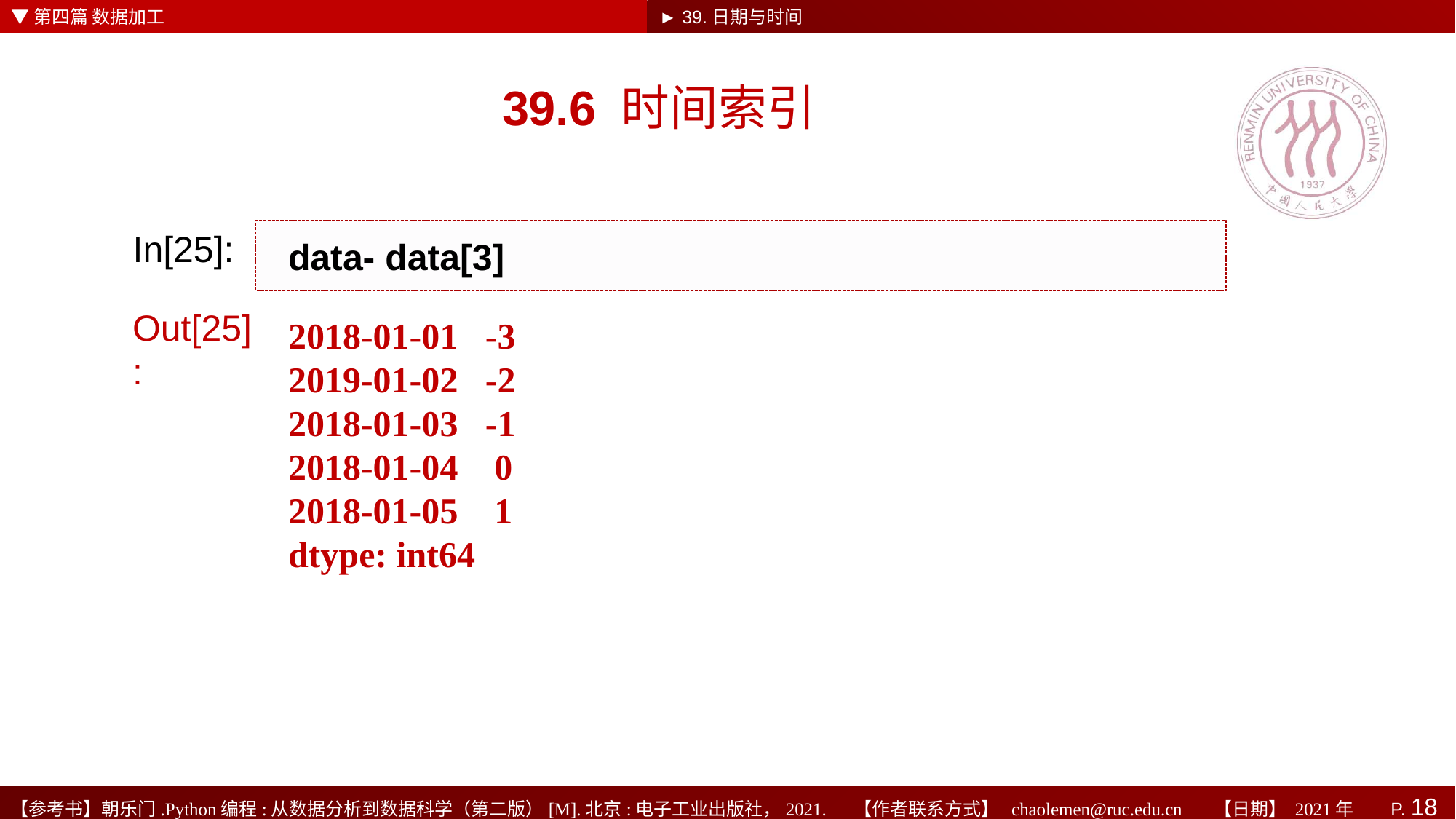

▼第四篇 数据加工
► 39.日期与时间
# 39.6 时间索引
In[25]:
data- data[3]
2018-01-01   -3
2019-01-02   -2
2018-01-03   -1
2018-01-04    0
2018-01-05    1
dtype: int64
Out[25]: